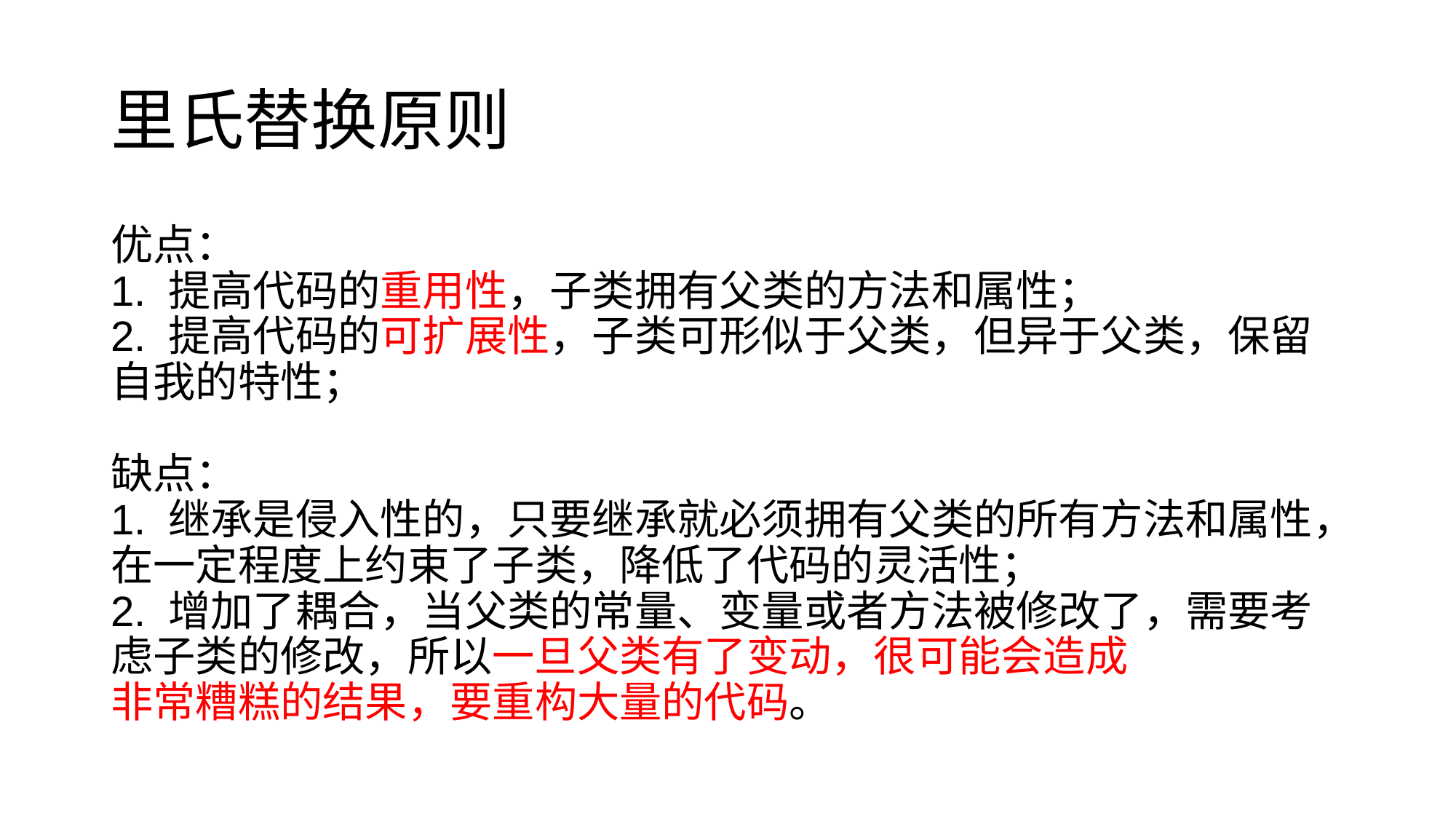

# 里氏替换原则
优点：
1. 提高代码的重用性，子类拥有父类的方法和属性；
2. 提高代码的可扩展性，子类可形似于父类，但异于父类，保留自我的特性；
缺点：
1. 继承是侵入性的，只要继承就必须拥有父类的所有方法和属性，在一定程度上约束了子类，降低了代码的灵活性；
2. 增加了耦合，当父类的常量、变量或者方法被修改了，需要考虑子类的修改，所以一旦父类有了变动，很可能会造成
非常糟糕的结果，要重构大量的代码。